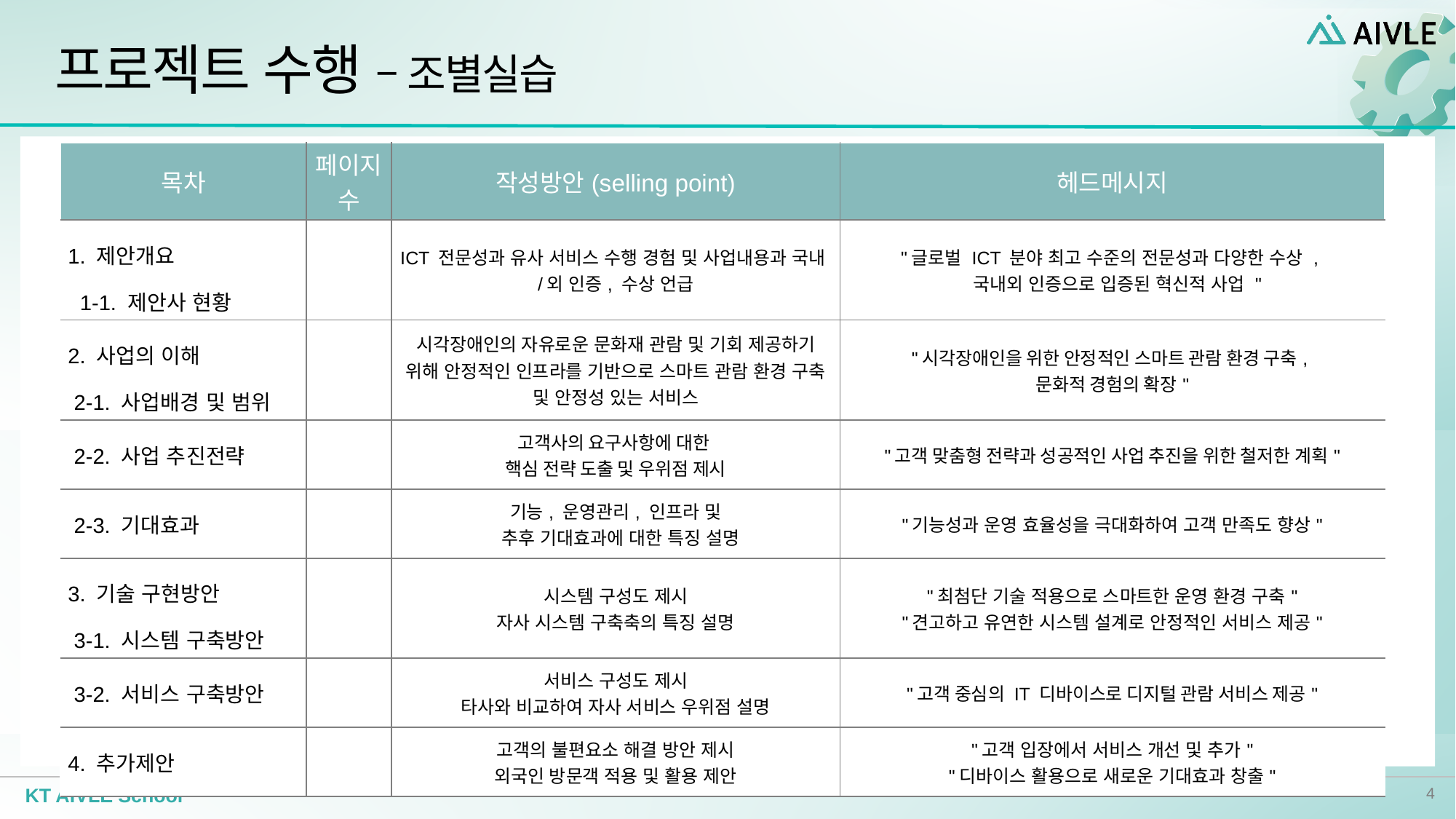

# 프로젝트 수행 – 조별실습
| 목차 | 페이지수 | 작성방안(selling point) | 헤드메시지 |
| --- | --- | --- | --- |
| 1. 제안개요    1-1. 제안사 현황 |  | ICT 전문성과 유사 서비스 수행 경험 및 사업내용과 국내/외 인증, 수상 언급 | "글로벌 ICT 분야 최고 수준의 전문성과 다양한 수상 ,   국내외 인증으로 입증된 혁신적 사업 " |
| 2. 사업의 이해   2-1. 사업배경 및 범위 |  | 시각장애인의 자유로운 문화재 관람 및 기회 제공하기 위해 안정적인 인프라를 기반으로 스마트 관람 환경 구축 및 안정성 있는 서비스 | "시각장애인을 위한 안정적인 스마트 관람 환경 구축,  문화적 경험의 확장" |
| 2-2. 사업 추진전략 |  | 고객사의 요구사항에 대한  핵심 전략 도출 및 우위점 제시 | "고객 맞춤형 전략과 성공적인 사업 추진을 위한 철저한 계획" |
| 2-3. 기대효과 |  | 기능, 운영관리, 인프라 및  추후 기대효과에 대한 특징 설명 | "기능성과 운영 효율성을 극대화하여 고객 만족도 향상" |
| 3. 기술 구현방안   3-1. 시스템 구축방안 |  | 시스템 구성도 제시 자사 시스템 구축축의 특징 설명 | "최첨단 기술 적용으로 스마트한 운영 환경 구축" "견고하고 유연한 시스템 설계로 안정적인 서비스 제공" |
| 3-2. 서비스 구축방안 |  | 서비스 구성도 제시 타사와 비교하여 자사 서비스 우위점 설명 | "고객 중심의 IT 디바이스로 디지털 관람 서비스 제공" |
| 4. 추가제안 |  | 고객의 불편요소 해결 방안 제시 외국인 방문객 적용 및 활용 제안 | "고객 입장에서 서비스 개선 및 추가" "디바이스 활용으로 새로운 기대효과 창출" |